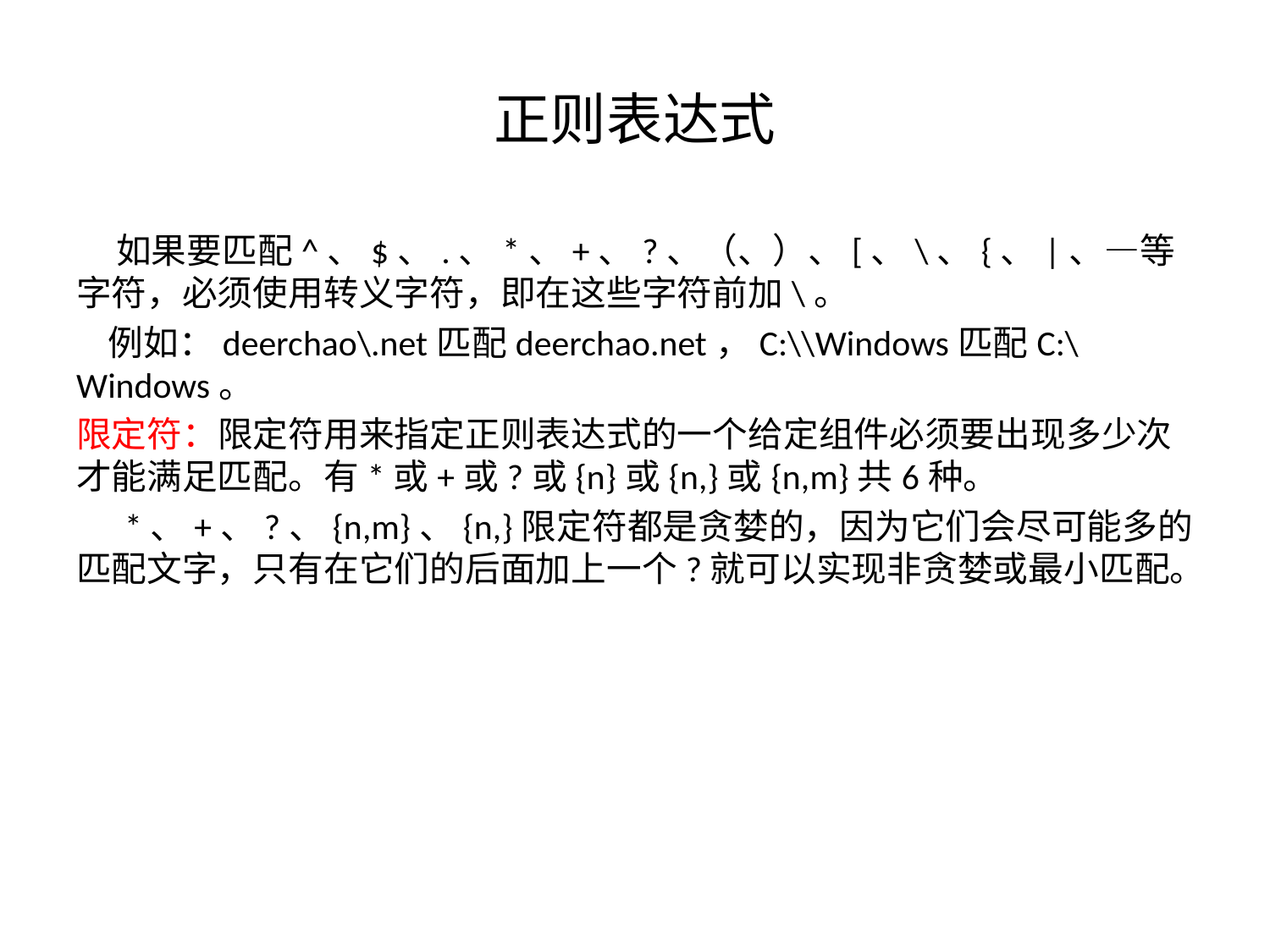

# 正则表达式
    如果要匹配^、$、.、*、+、?、（、）、[、\、{、|、—等字符，必须使用转义字符，即在这些字符前加\。
   例如：deerchao\.net匹配deerchao.net，C:\\Windows匹配C:\Windows。
限定符：限定符用来指定正则表达式的一个给定组件必须要出现多少次才能满足匹配。有*或+或?或{n}或{n,}或{n,m}共6种。
      *、+、?、{n,m}、{n,}限定符都是贪婪的，因为它们会尽可能多的匹配文字，只有在它们的后面加上一个?就可以实现非贪婪或最小匹配。